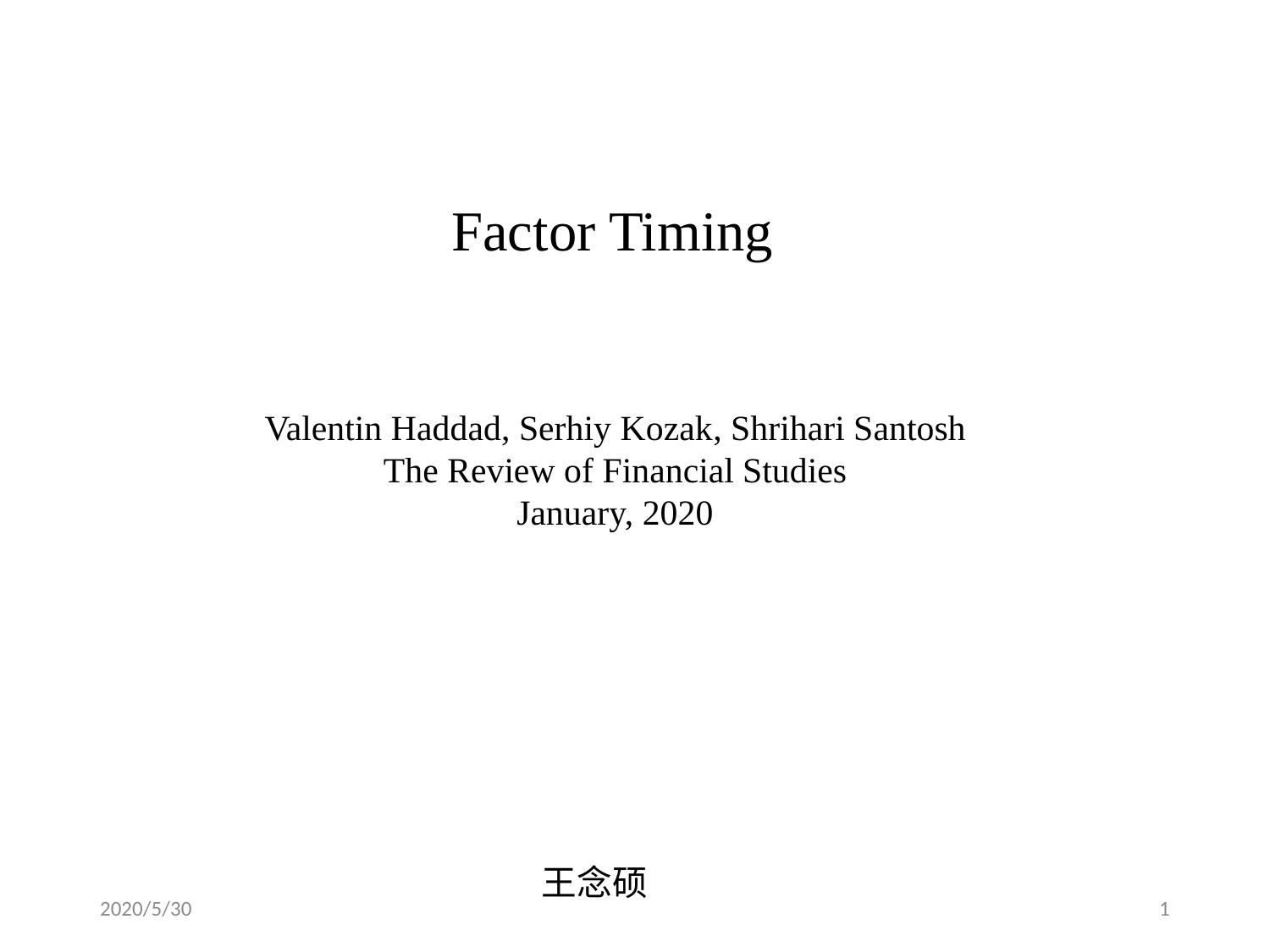

Factor Timing
Valentin Haddad, Serhiy Kozak, Shrihari Santosh
The Review of Financial Studies
January, 2020
王念硕
2020/5/30
1